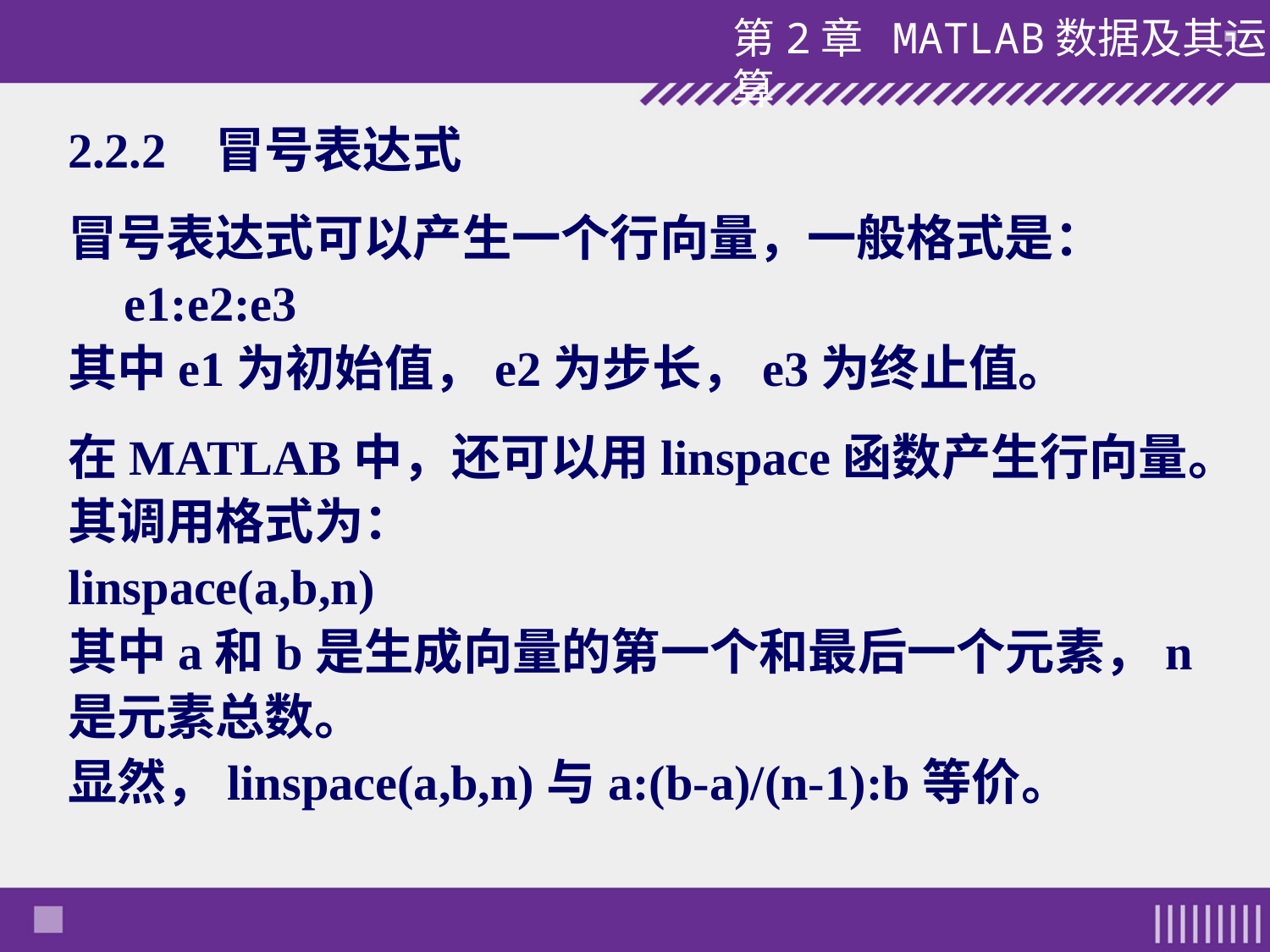

2.2.2   冒号表达式

冒号表达式可以产生一个行向量，一般格式是：
    e1:e2:e3
其中e1为初始值，e2为步长，e3为终止值。
在MATLAB中，还可以用linspace函数产生行向量。其调用格式为：
linspace(a,b,n)
其中a和b是生成向量的第一个和最后一个元素，n是元素总数。
显然，linspace(a,b,n)与a:(b-a)/(n-1):b等价。